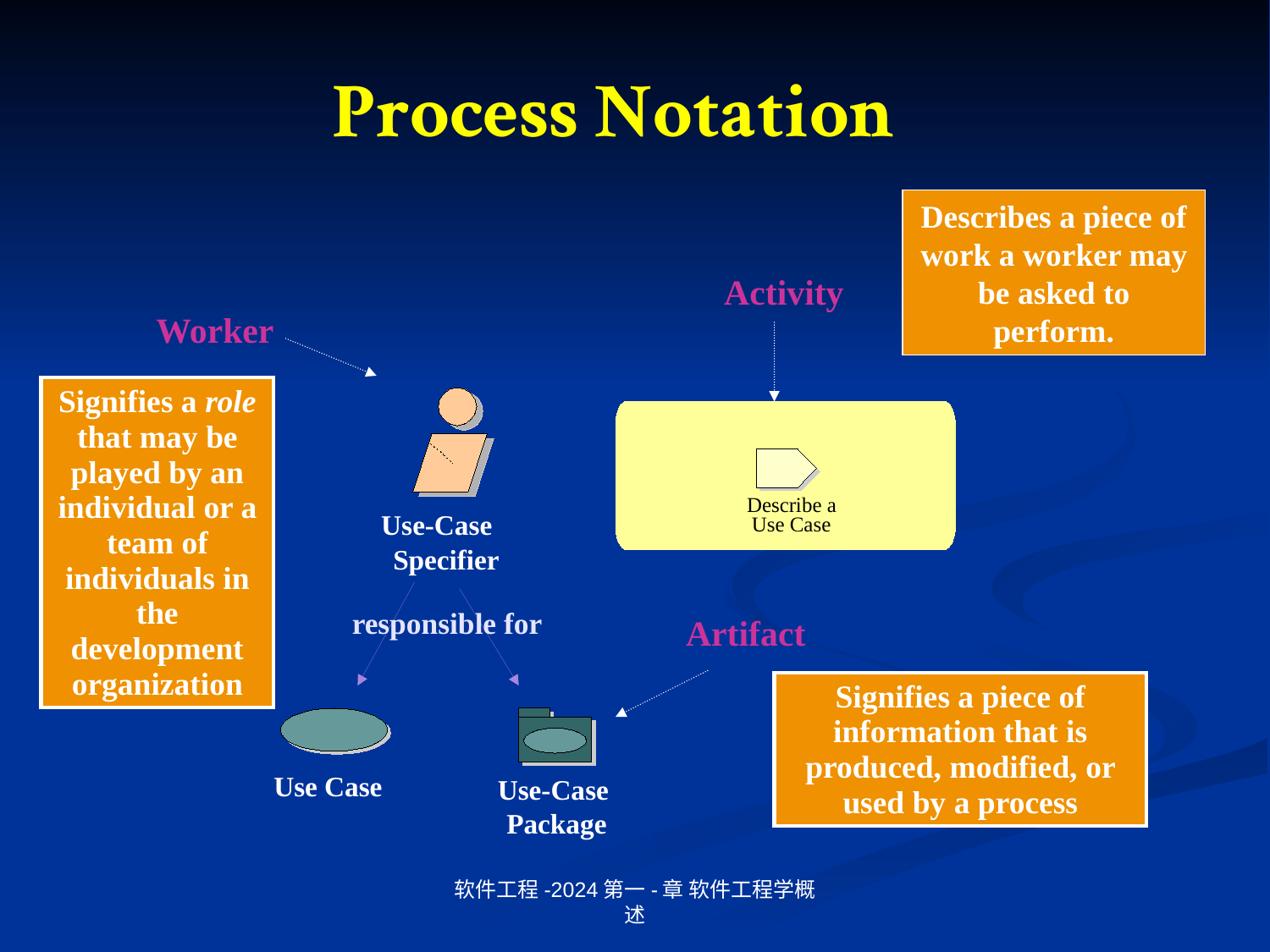

# Process Notation
Describes a piece of work a worker may be asked to perform.
Activity

Describe a
Use Case
Worker

Signifies a role that may be played by an individual or a team of individuals in the development organization

Use-Case
Specifier

responsible for
Artifact

Signifies a piece of information that is produced, modified, or used by a process

Use Case

Use-Case
Package
软件工程-2024第一-章 软件工程学概述
135